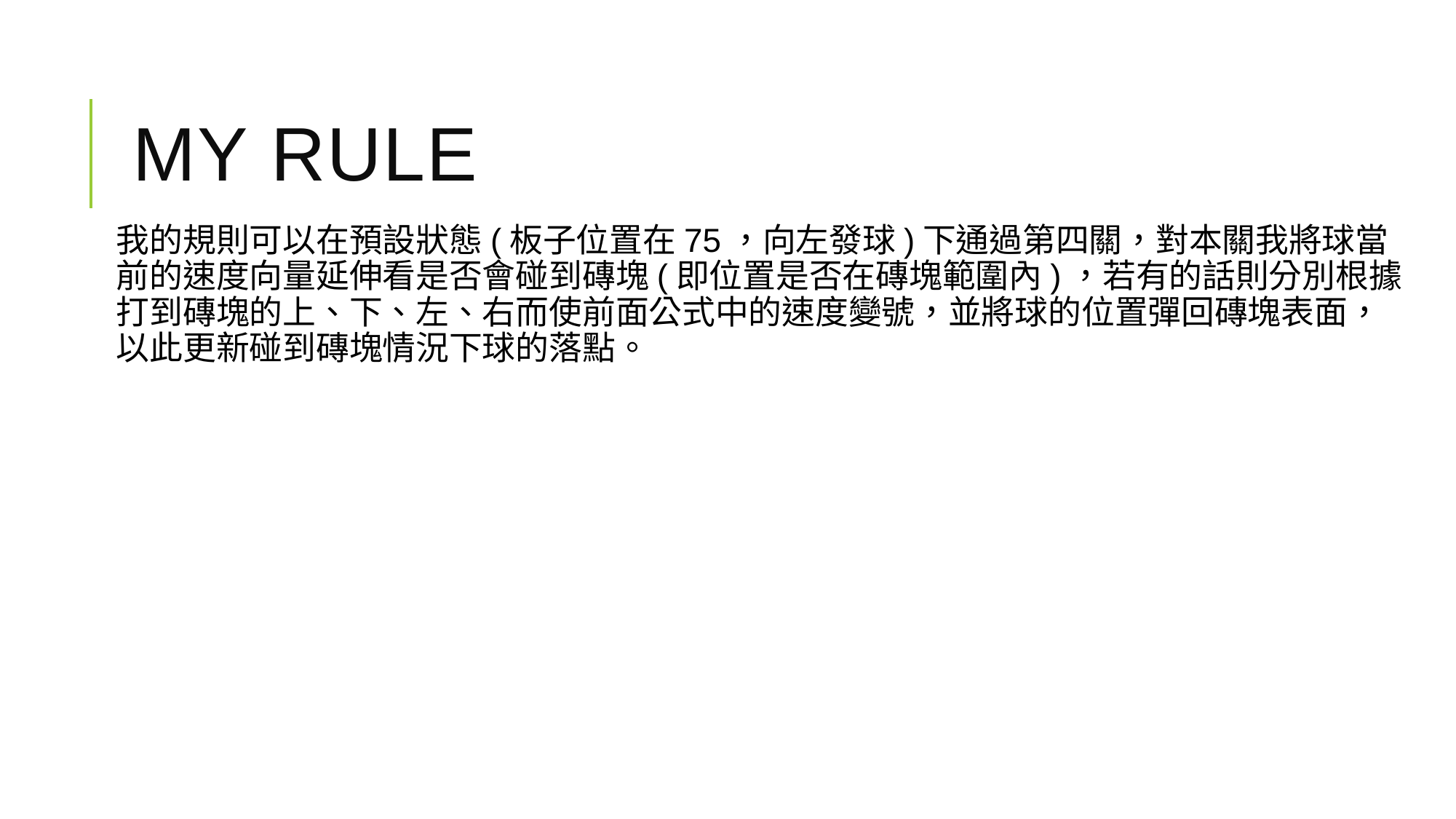

# My Rule
我的規則可以在預設狀態(板子位置在75，向左發球)下通過第四關，對本關我將球當前的速度向量延伸看是否會碰到磚塊(即位置是否在磚塊範圍內)，若有的話則分別根據打到磚塊的上、下、左、右而使前面公式中的速度變號，並將球的位置彈回磚塊表面，以此更新碰到磚塊情況下球的落點。